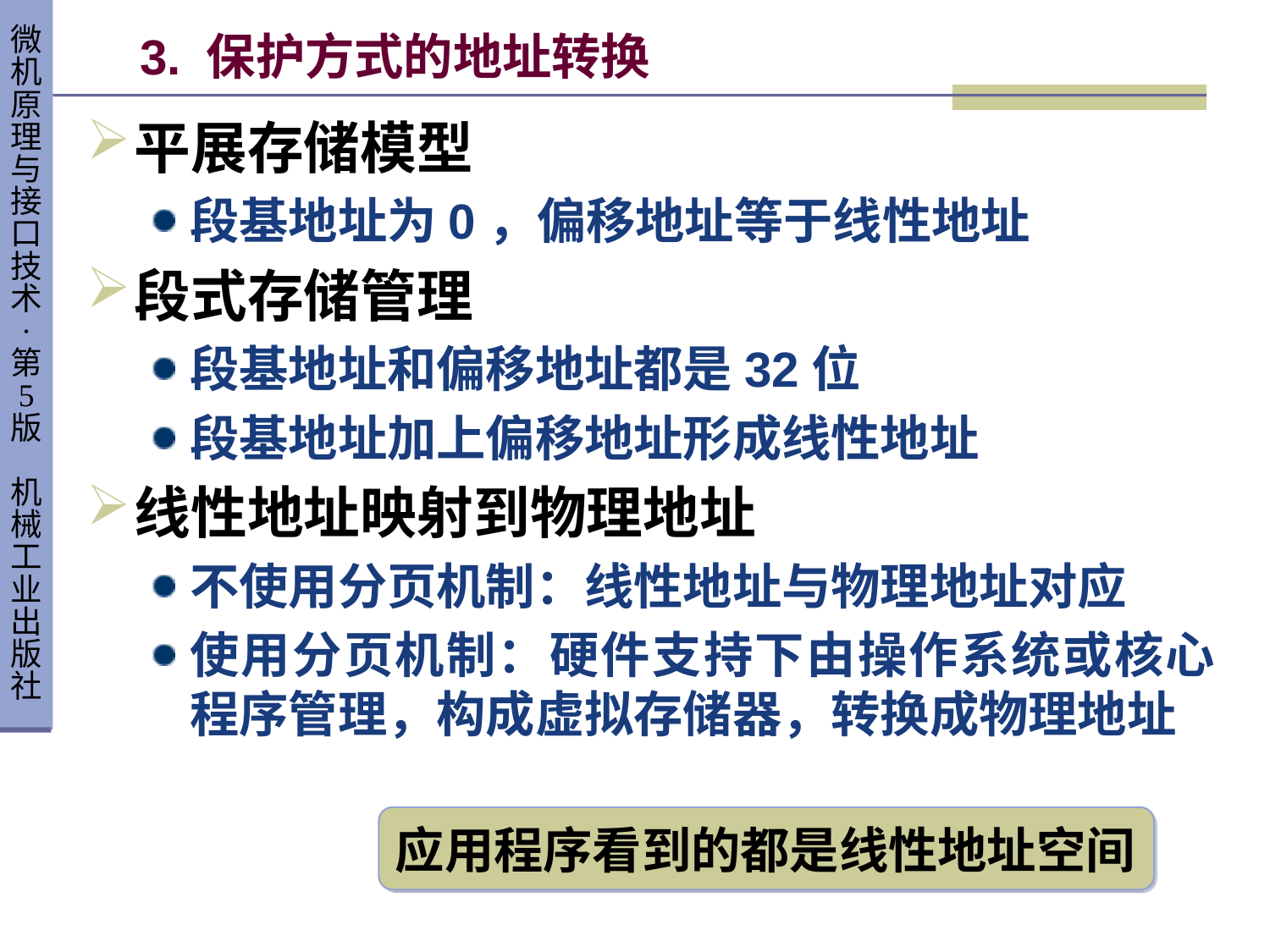

# 3. 保护方式的地址转换
平展存储模型
段基地址为0，偏移地址等于线性地址
段式存储管理
段基地址和偏移地址都是32位
段基地址加上偏移地址形成线性地址
线性地址映射到物理地址
不使用分页机制：线性地址与物理地址对应
使用分页机制：硬件支持下由操作系统或核心程序管理，构成虚拟存储器，转换成物理地址
应用程序看到的都是线性地址空间